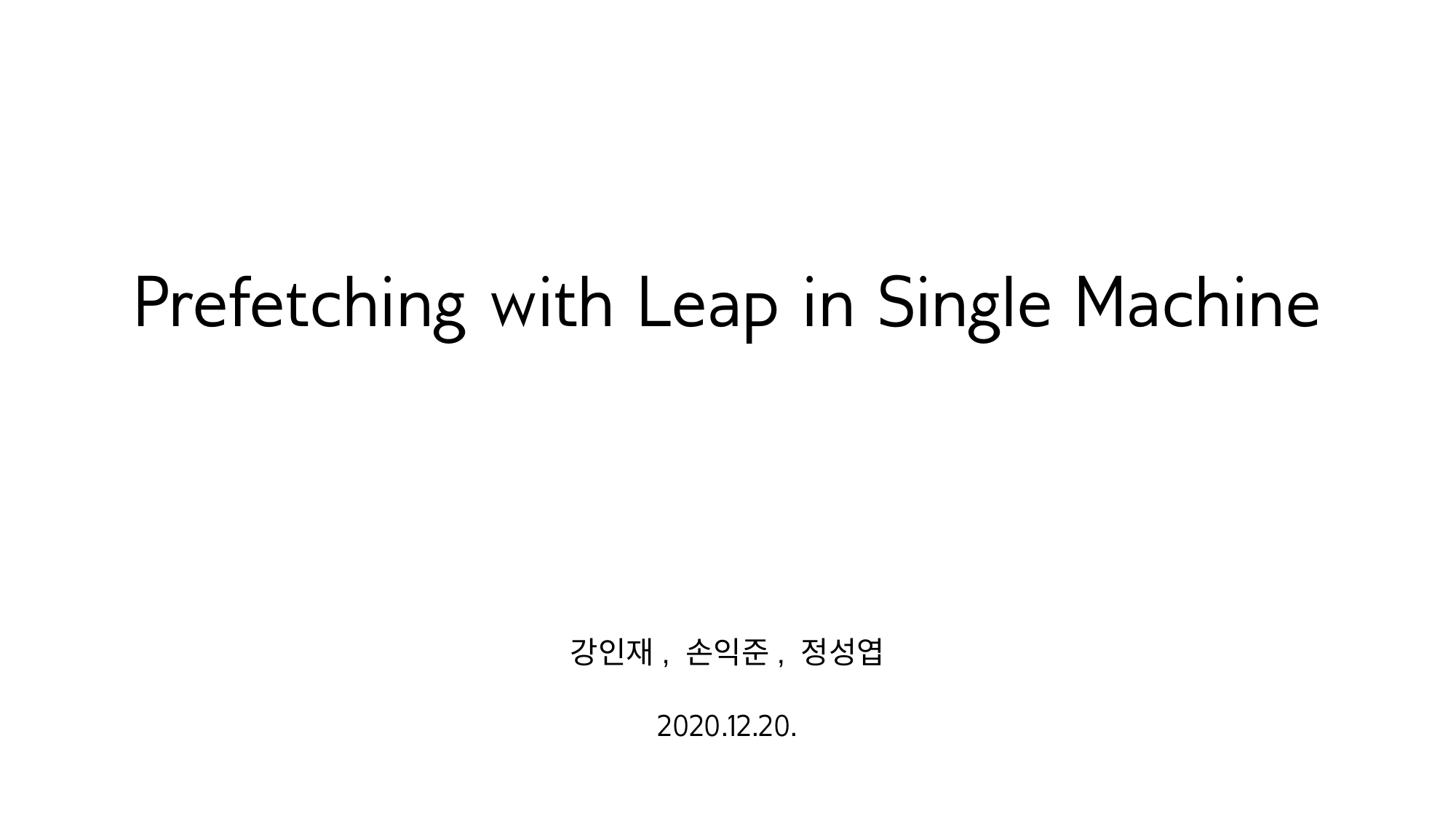

# Prefetching with Leap in Single Machine

강인재, 손익준, 정성엽

2020.12.20.